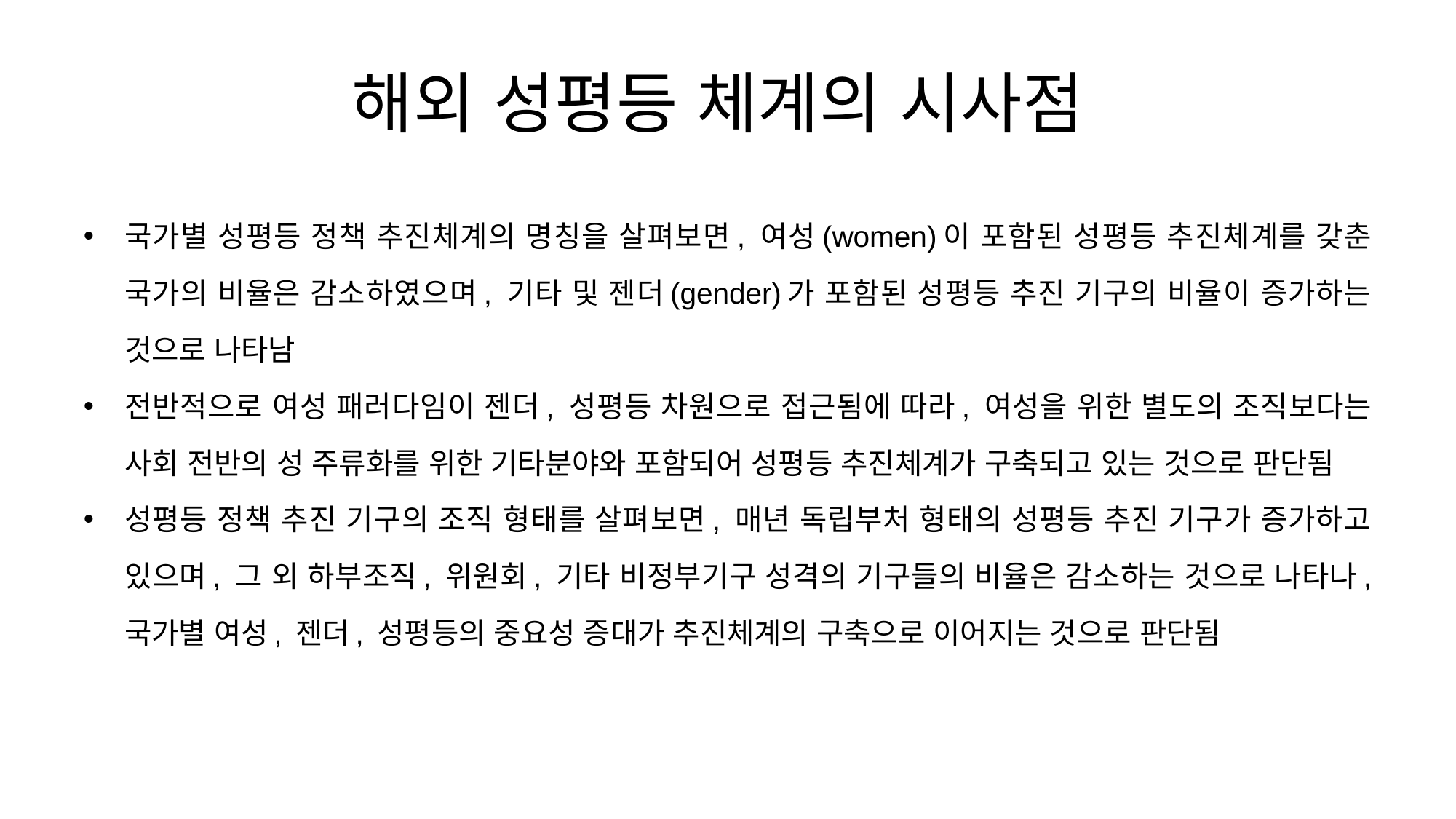

# 해외 성평등 체계의 시사점
국가별 성평등 정책 추진체계의 명칭을 살펴보면, 여성(women)이 포함된 성평등 추진체계를 갖춘 국가의 비율은 감소하였으며, 기타 및 젠더(gender)가 포함된 성평등 추진 기구의 비율이 증가하는 것으로 나타남
전반적으로 여성 패러다임이 젠더, 성평등 차원으로 접근됨에 따라, 여성을 위한 별도의 조직보다는 사회 전반의 성 주류화를 위한 기타분야와 포함되어 성평등 추진체계가 구축되고 있는 것으로 판단됨
성평등 정책 추진 기구의 조직 형태를 살펴보면, 매년 독립부처 형태의 성평등 추진 기구가 증가하고 있으며, 그 외 하부조직, 위원회, 기타 비정부기구 성격의 기구들의 비율은 감소하는 것으로 나타나, 국가별 여성, 젠더, 성평등의 중요성 증대가 추진체계의 구축으로 이어지는 것으로 판단됨